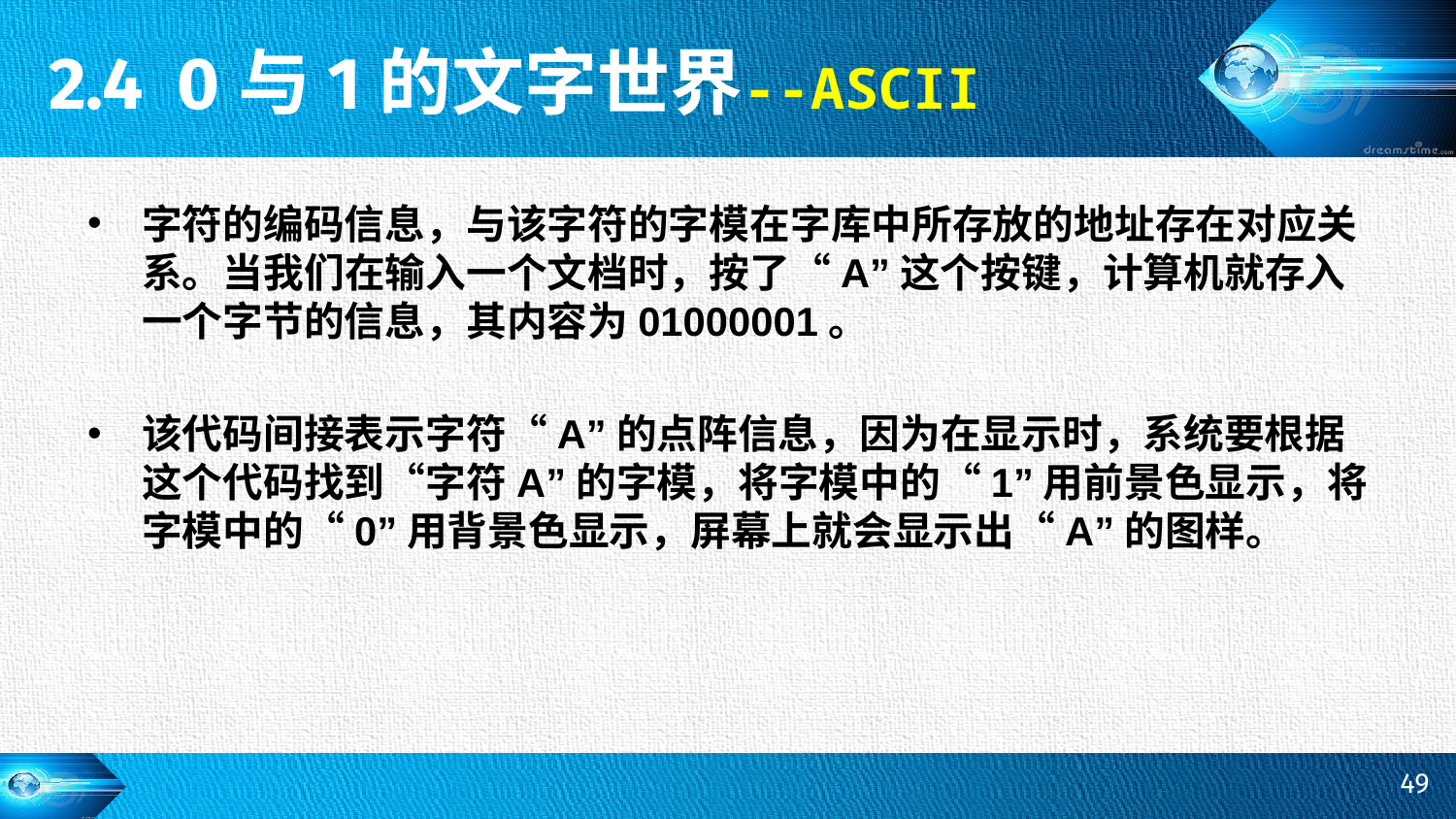

2.4  0与1的文字世界
--ASCII
字符的编码信息，与该字符的字模在字库中所存放的地址存在对应关系。当我们在输入一个文档时，按了“A”这个按键，计算机就存入一个字节的信息，其内容为01000001。

该代码间接表示字符“A”的点阵信息，因为在显示时，系统要根据这个代码找到“字符A”的字模，将字模中的“1”用前景色显示，将字模中的“0”用背景色显示，屏幕上就会显示出“A”的图样。
49